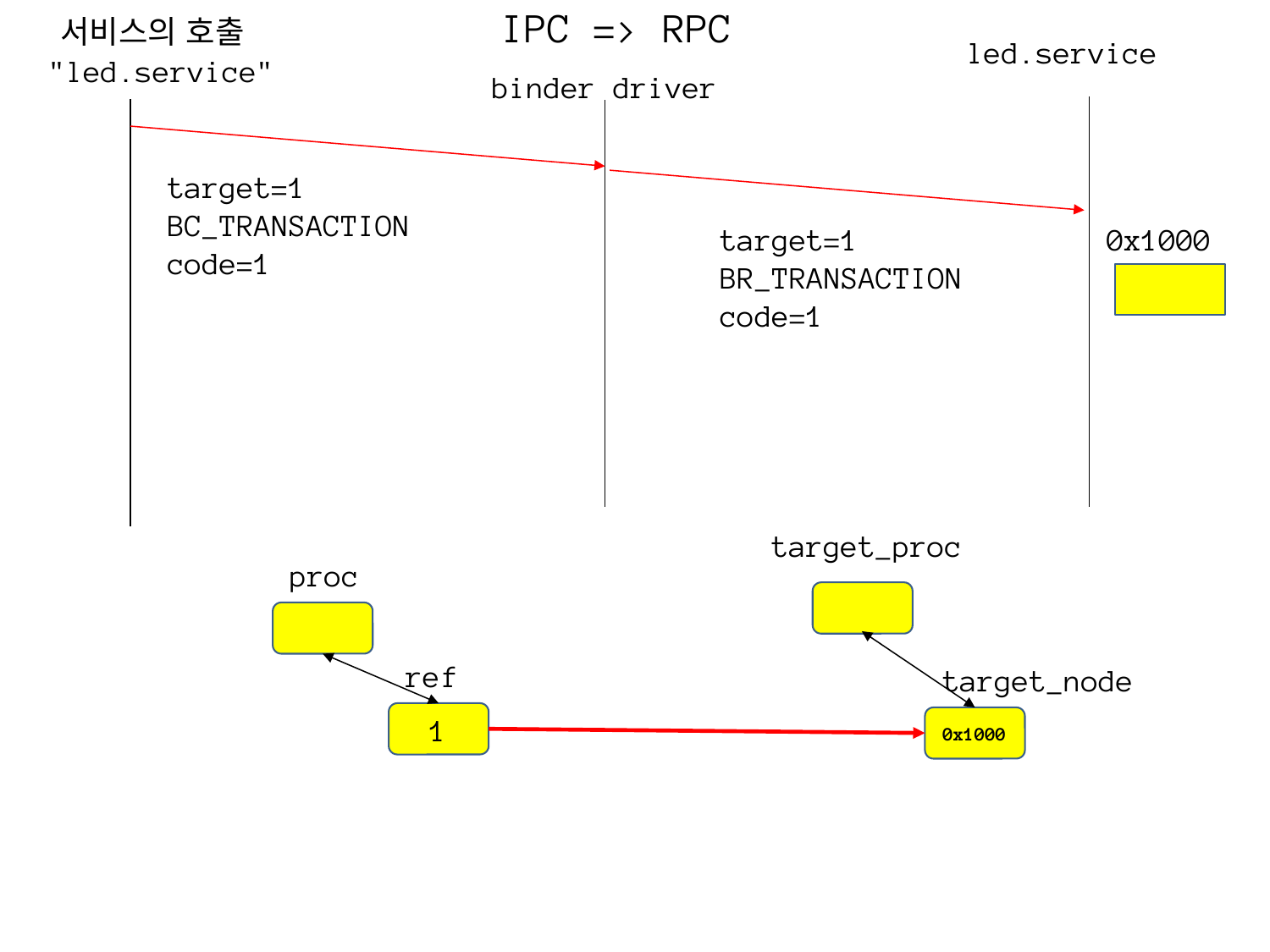

IPC => RPC
서비스의 호출
led.service
"led.service"
binder driver
target=1
BC_TRANSACTION
code=1
target=1
BR_TRANSACTION
code=1
0x1000

target_proc
proc

ref
target_node
1
0x1000